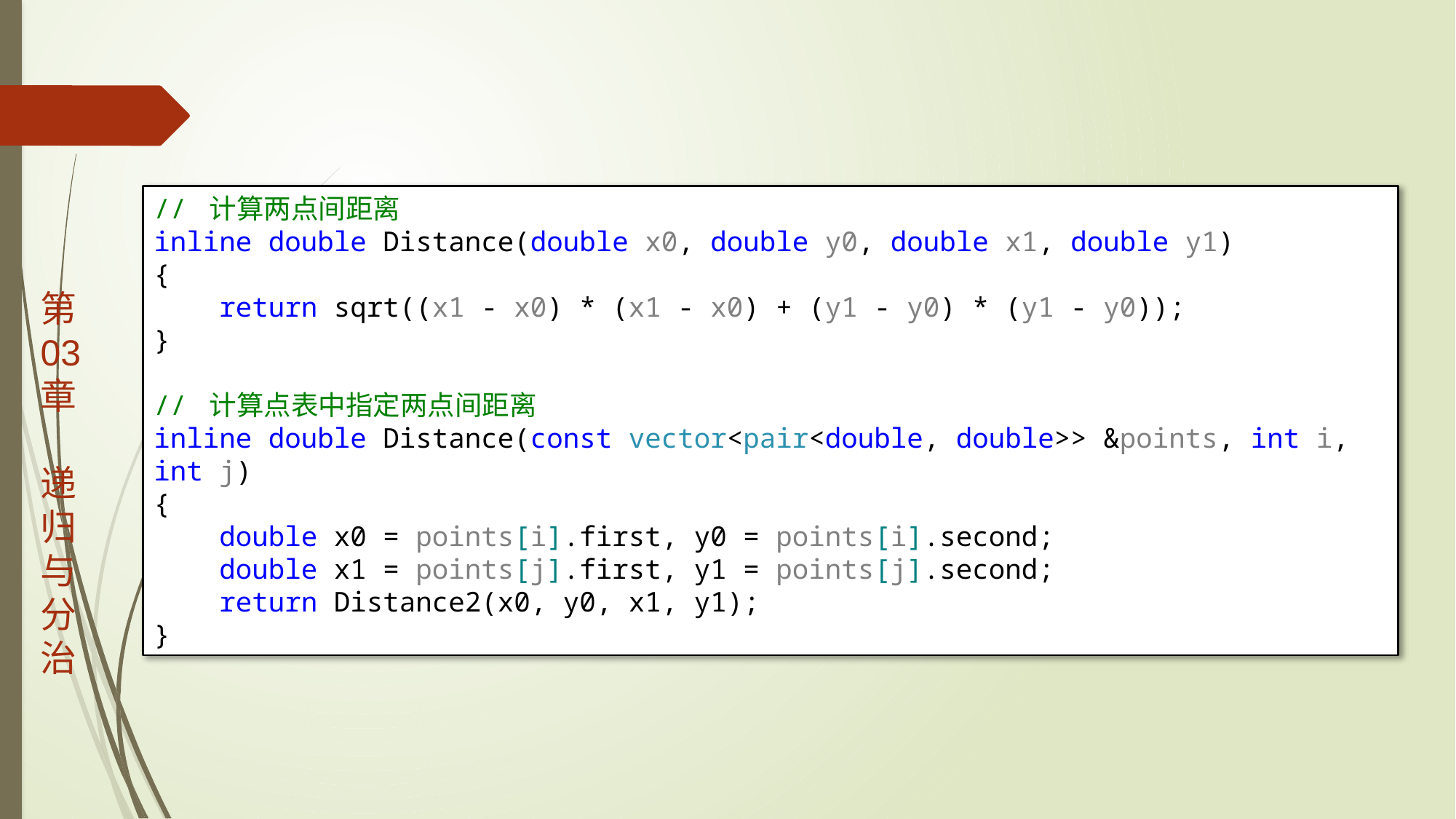

// 计算两点间距离
inline double Distance(double x0, double y0, double x1, double y1)
{
    return sqrt((x1 - x0) * (x1 - x0) + (y1 - y0) * (y1 - y0));
}

// 计算点表中指定两点间距离
inline double Distance(const vector<pair<double, double>> &points, int i, int j)
{
    double x0 = points[i].first, y0 = points[i].second;
    double x1 = points[j].first, y1 = points[j].second;
    return Distance2(x0, y0, x1, y1);
}